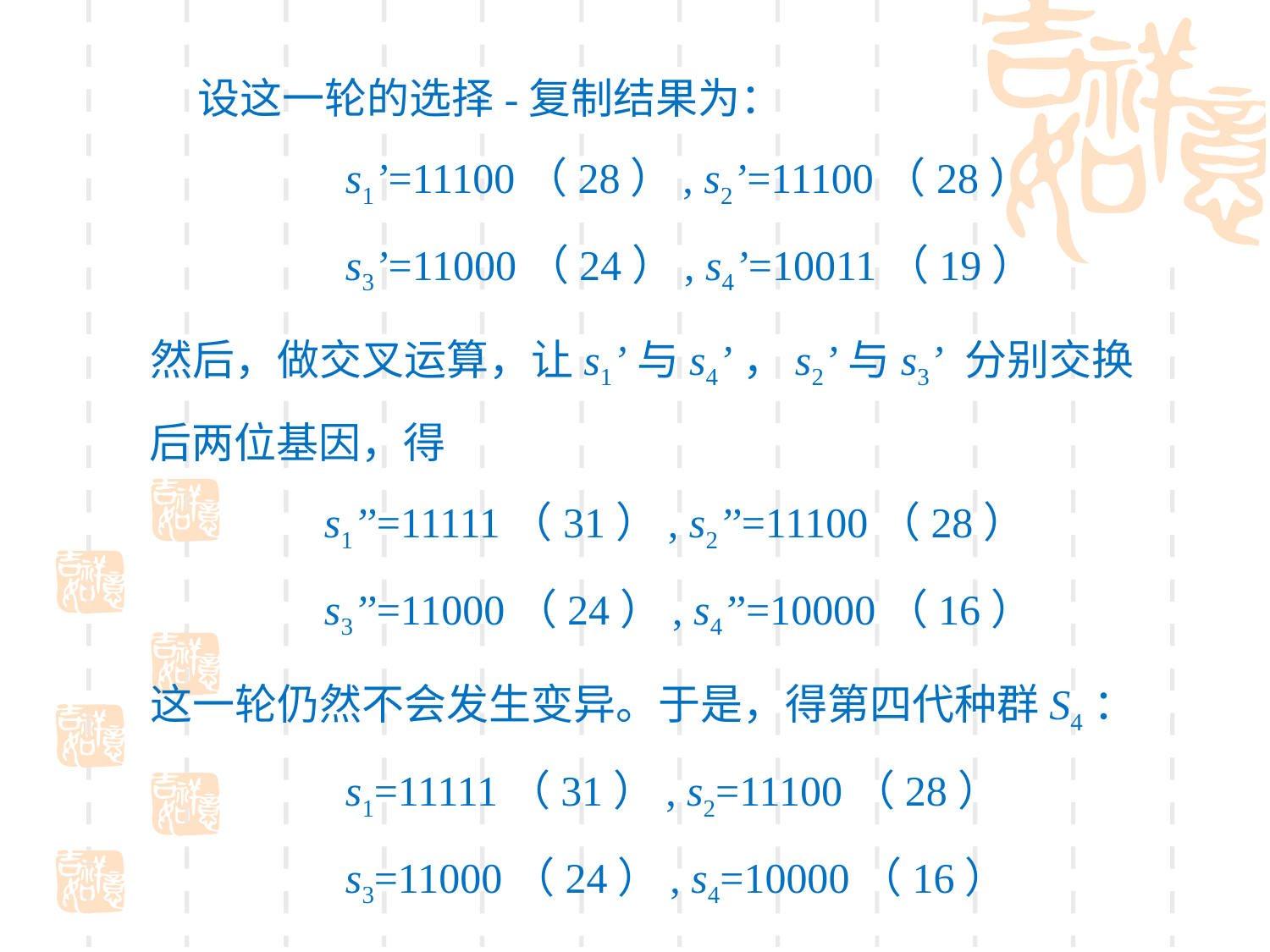

设这一轮的选择-复制结果为：
                       s1’=11100（28）, s2’=11100（28）
                       s3’=11000（24）, s4’=10011（19）
    然后，做交叉运算，让s1’与s4’，s2’与s3’ 分别交换后两位基因，得
                     s1’’=11111（31）, s2’’=11100（28）
                     s3’’=11000（24）, s4’’=10000（16）
    这一轮仍然不会发生变异。于是，得第四代种群S4：
                       s1=11111（31）, s2=11100（28）
                       s3=11000（24）, s4=10000（16）